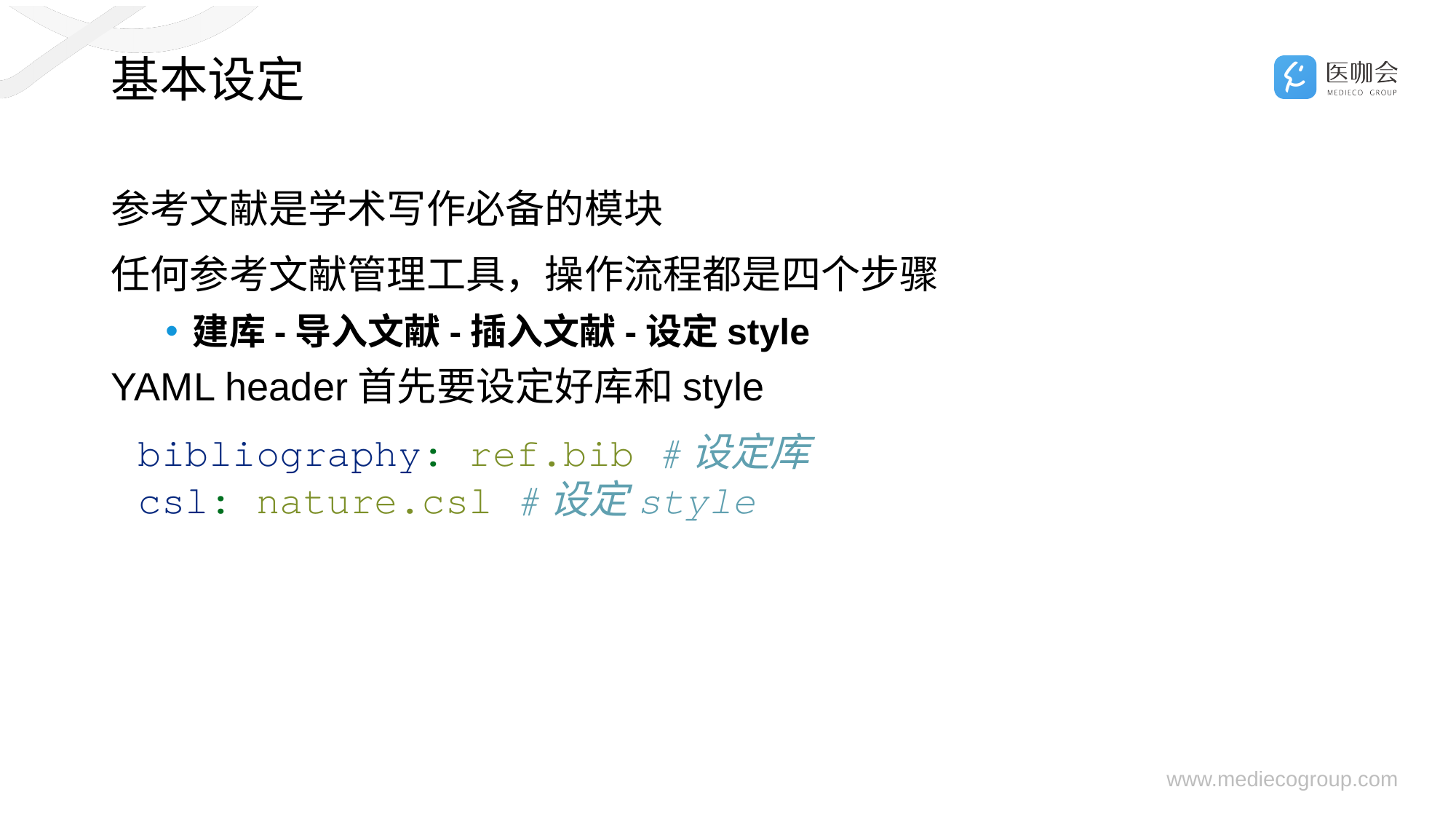

# 基本设定
参考文献是学术写作必备的模块
任何参考文献管理工具，操作流程都是四个步骤
建库-导入文献-插入文献-设定style
YAML header首先要设定好库和style
bibliography: ref.bib #设定库
csl: nature.csl #设定style